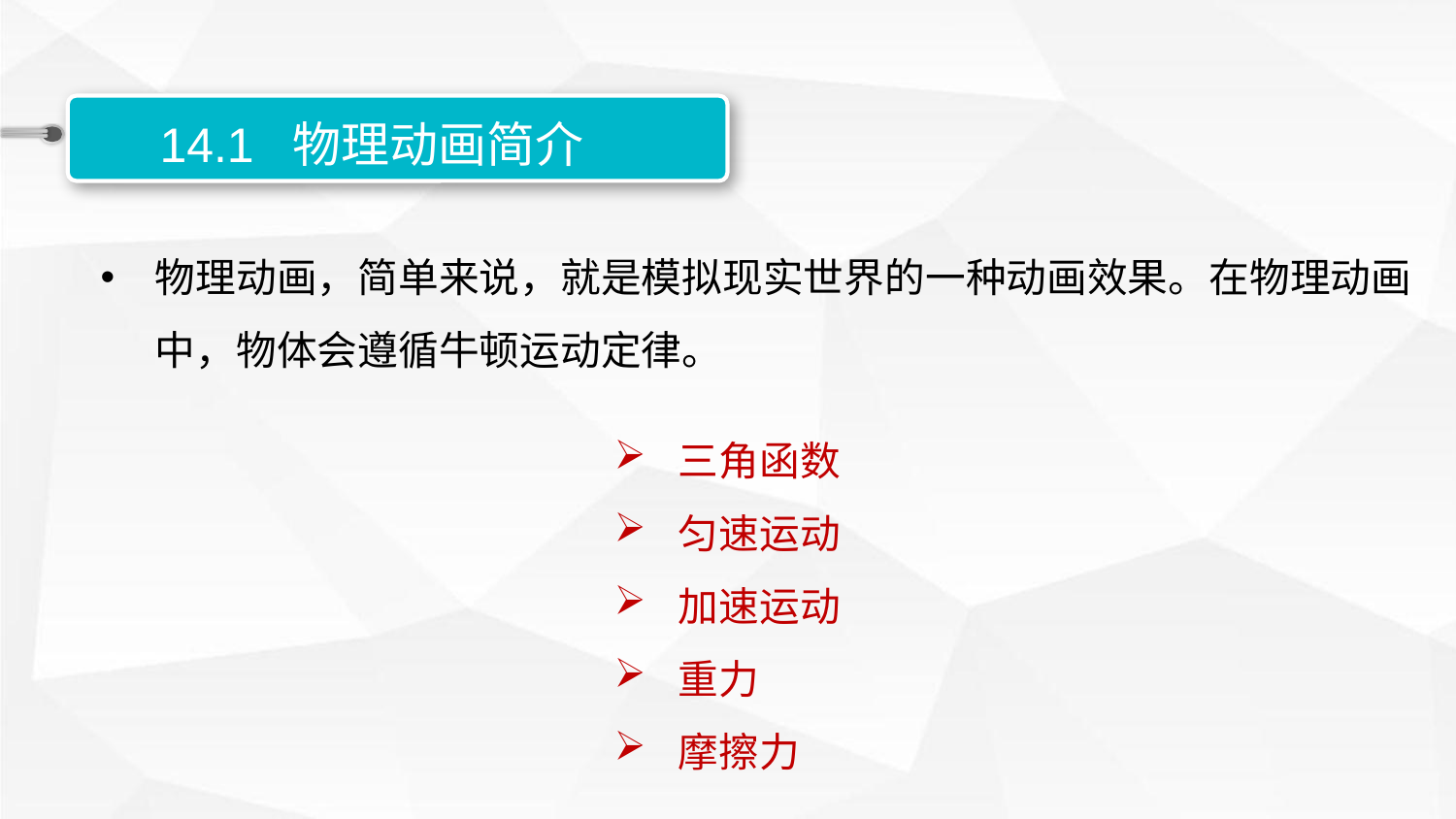

14.1  物理动画简介

物理动画，简单来说，就是模拟现实世界的一种动画效果。在物理动画中，物体会遵循牛顿运动定律。
 三角函数
 匀速运动
 加速运动
 重力
 摩擦力